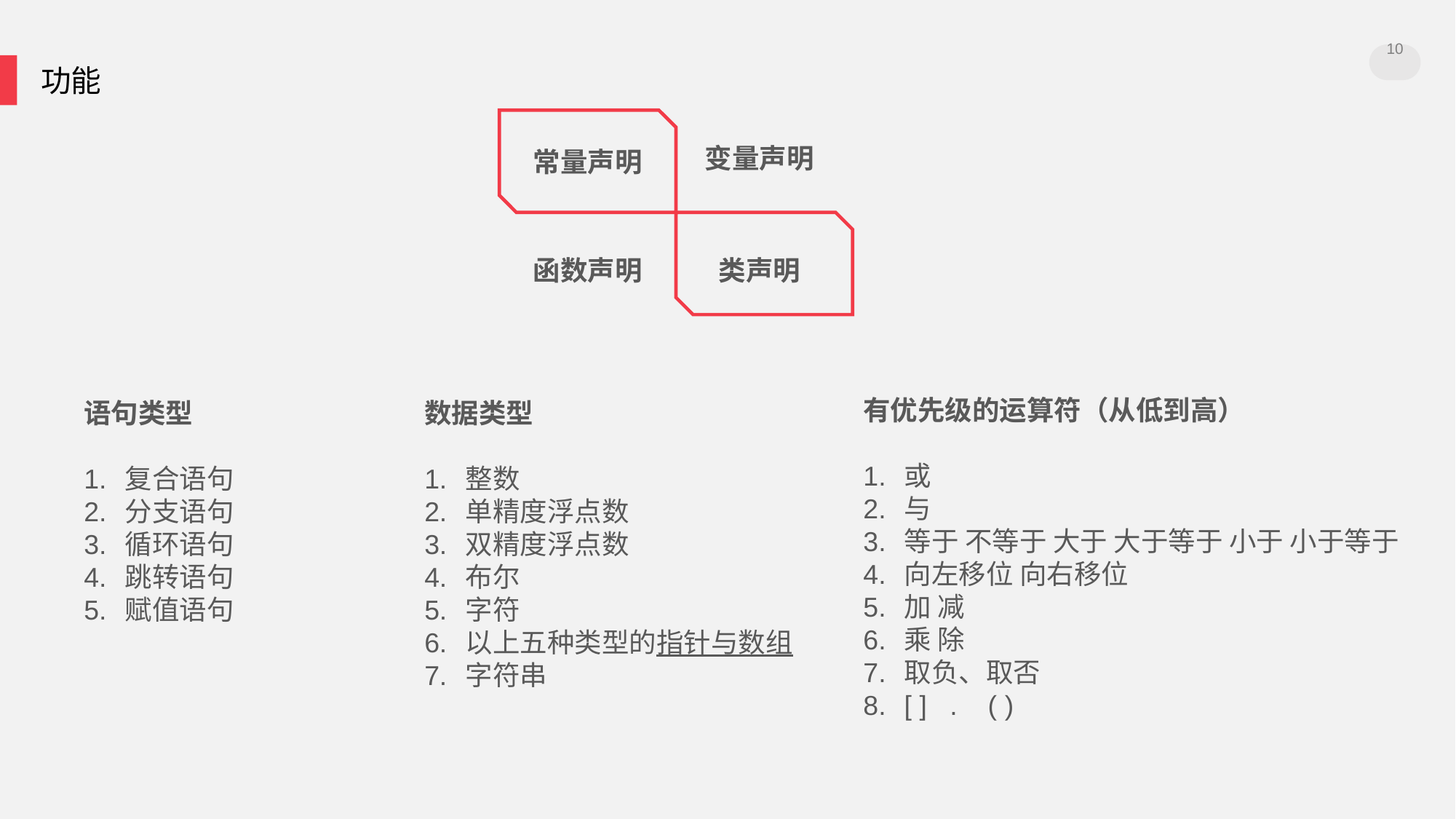

10
功能
常量声明
变量声明

函数声明
类声明
有优先级的运算符（从低到高）

或
与
等于 不等于 大于 大于等于 小于 小于等于
向左移位 向右移位
加 减
乘 除
取负、取否
[ ]   .    ( )

语句类型

复合语句
分支语句
循环语句
跳转语句
赋值语句

数据类型

整数
单精度浮点数
双精度浮点数
布尔
字符
以上五种类型的指针与数组
字符串